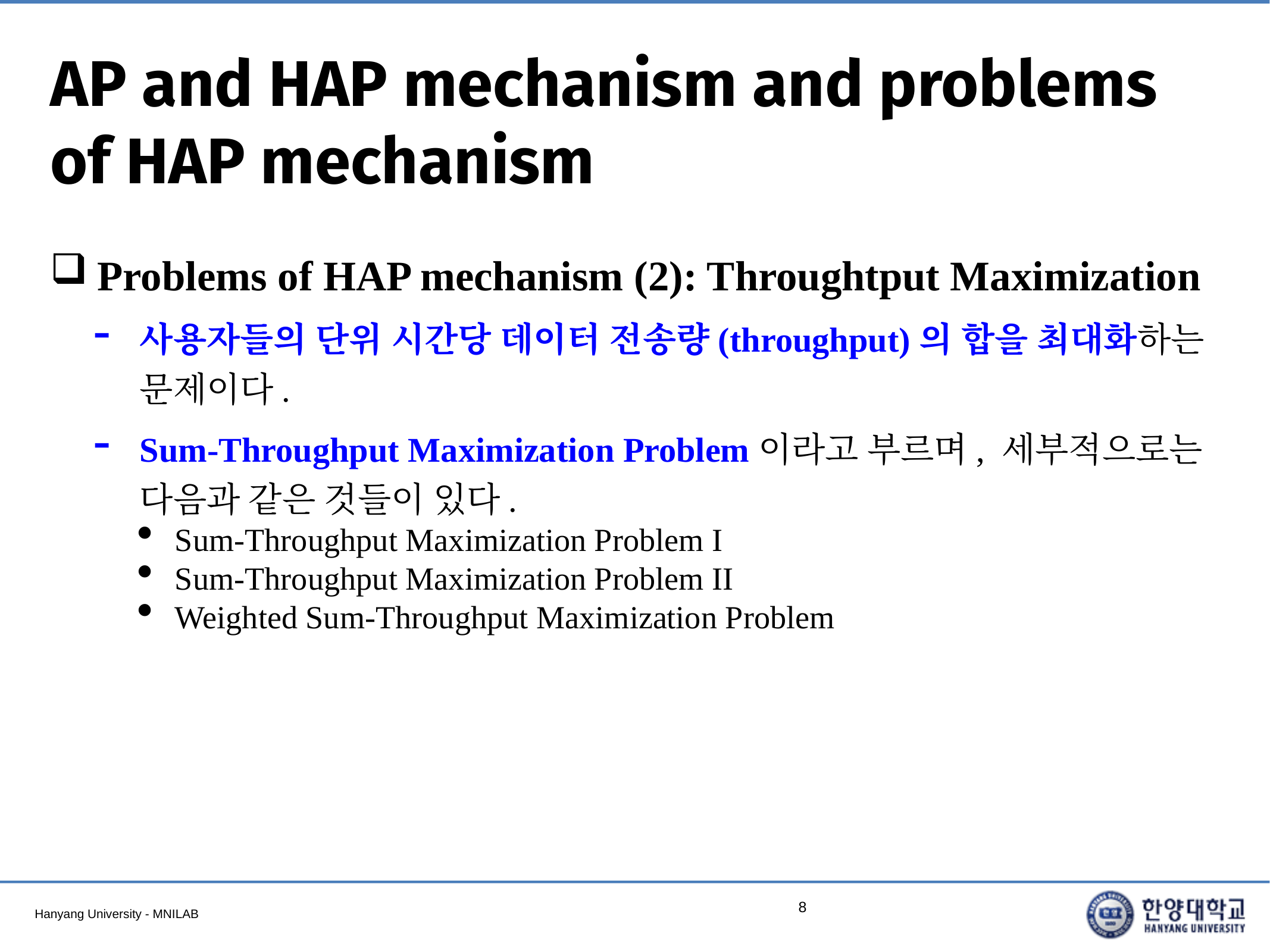

# AP and HAP mechanism and problems of HAP mechanism
Problems of HAP mechanism (2): Throughtput Maximization
사용자들의 단위 시간당 데이터 전송량(throughput)의 합을 최대화하는 문제이다.
Sum-Throughput Maximization Problem이라고 부르며, 세부적으로는 다음과 같은 것들이 있다.
Sum-Throughput Maximization Problem I
Sum-Throughput Maximization Problem II
Weighted Sum-Throughput Maximization Problem

8